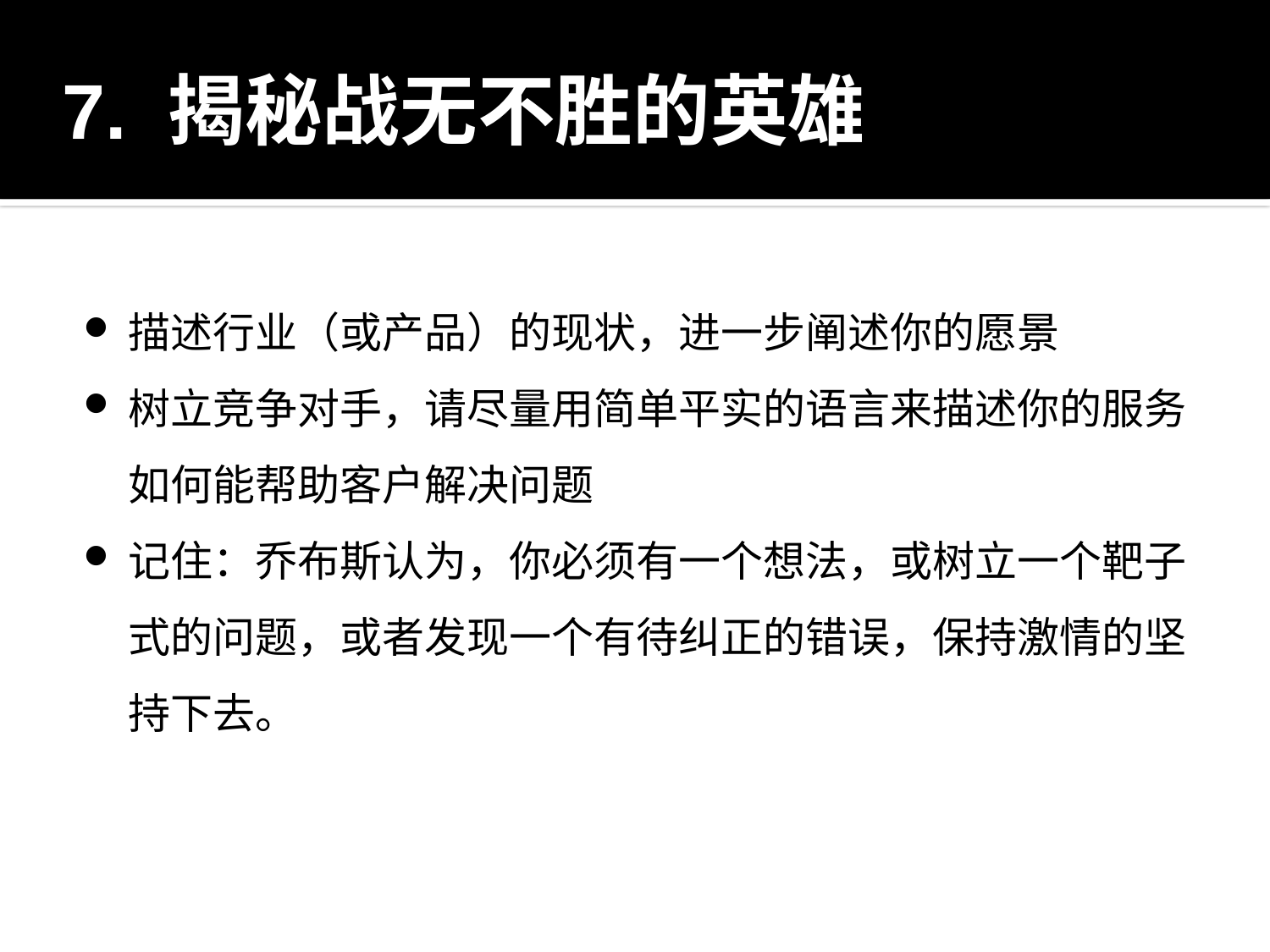

# 7. 揭秘战无不胜的英雄
描述行业（或产品）的现状，进一步阐述你的愿景
树立竞争对手，请尽量用简单平实的语言来描述你的服务如何能帮助客户解决问题
记住：乔布斯认为，你必须有一个想法，或树立一个靶子式的问题，或者发现一个有待纠正的错误，保持激情的坚持下去。